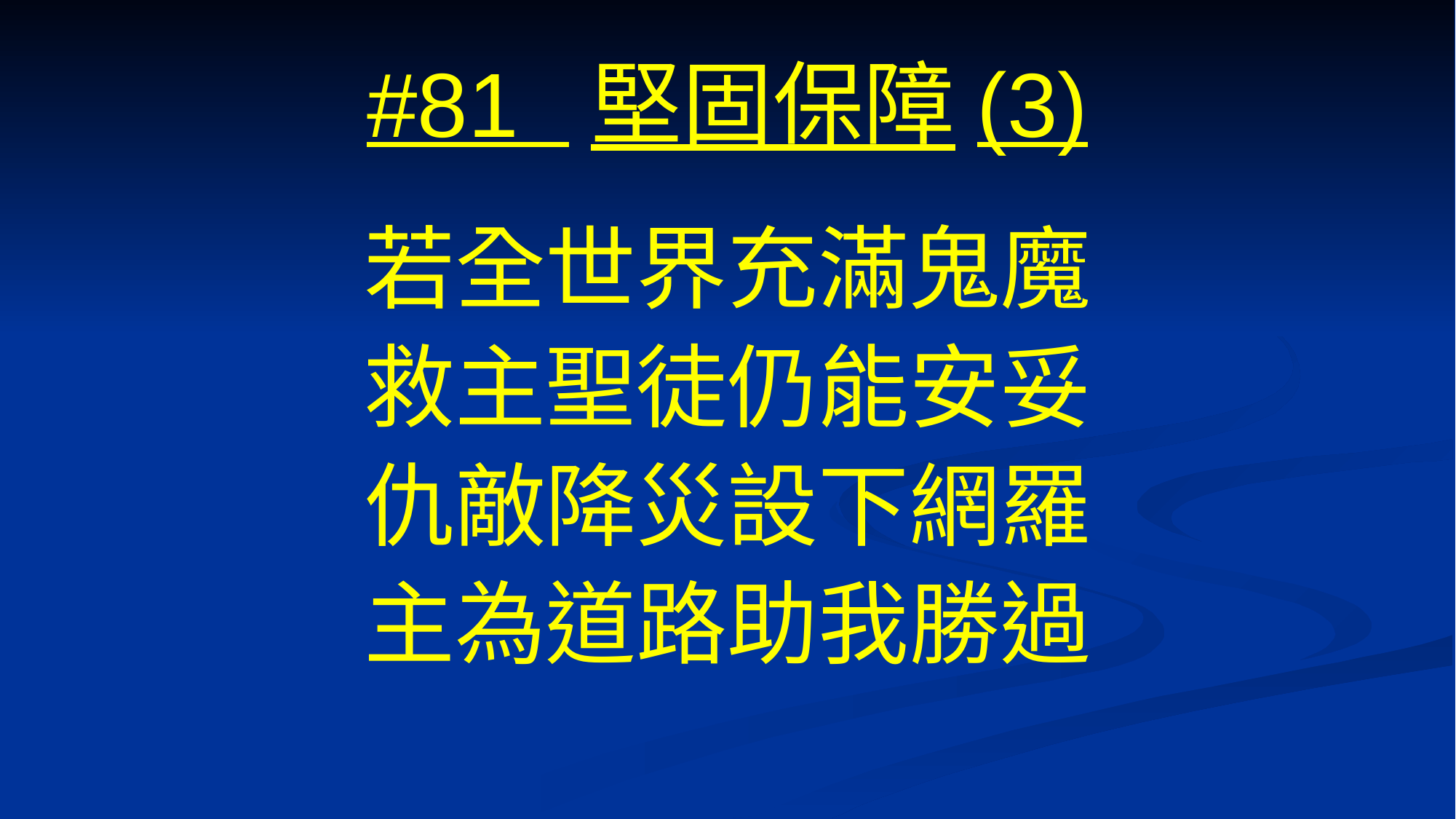

# #81  堅固保障(3)
若全世界充滿鬼魔
救主聖徒仍能安妥
仇敵降災設下網羅
主為道路助我勝過